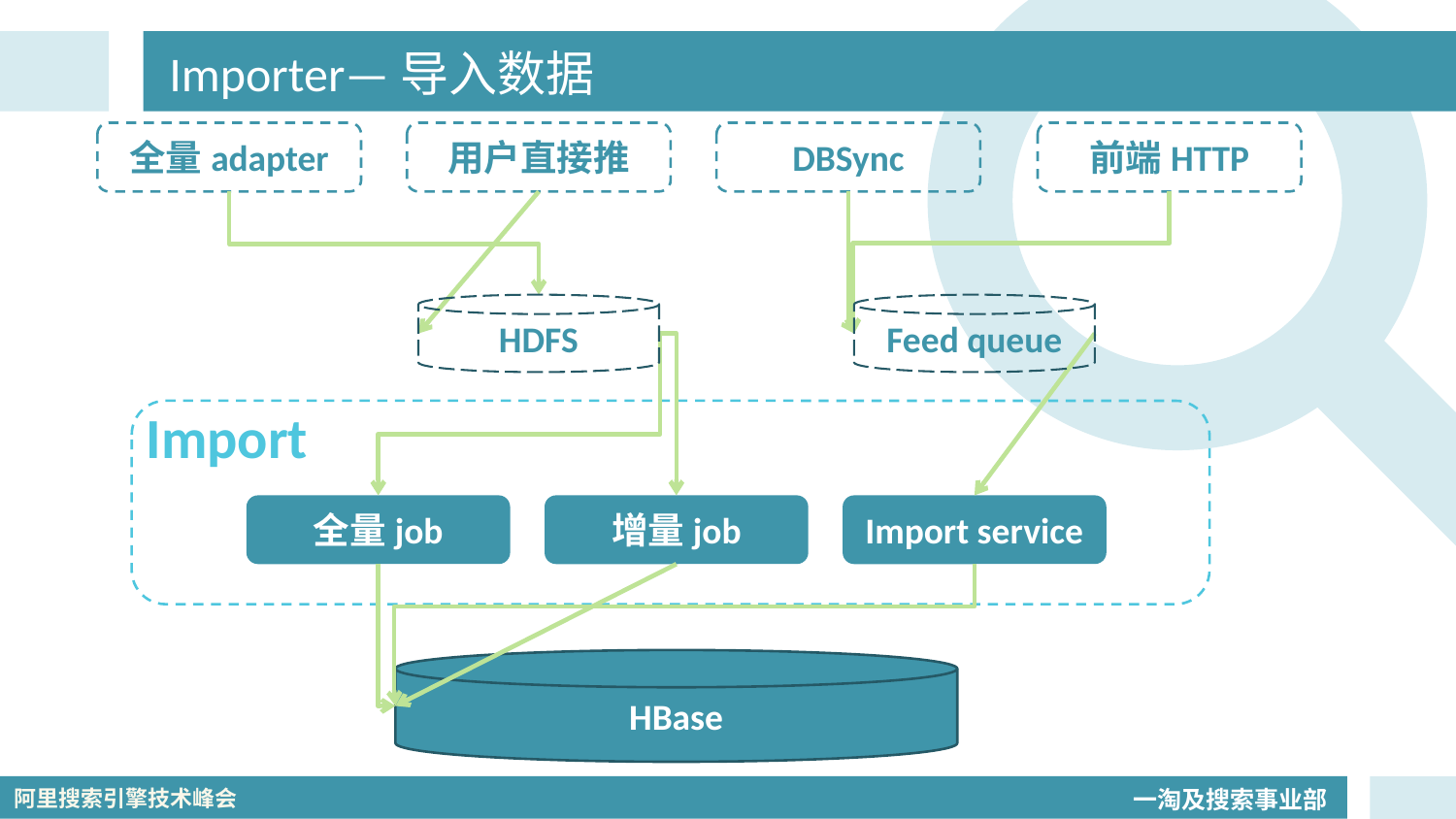

# Importer—导入数据
全量adapter
用户直接推
DBSync
前端HTTP
HDFS
Feed queue
Import

全量job
增量job
Import service
HBase